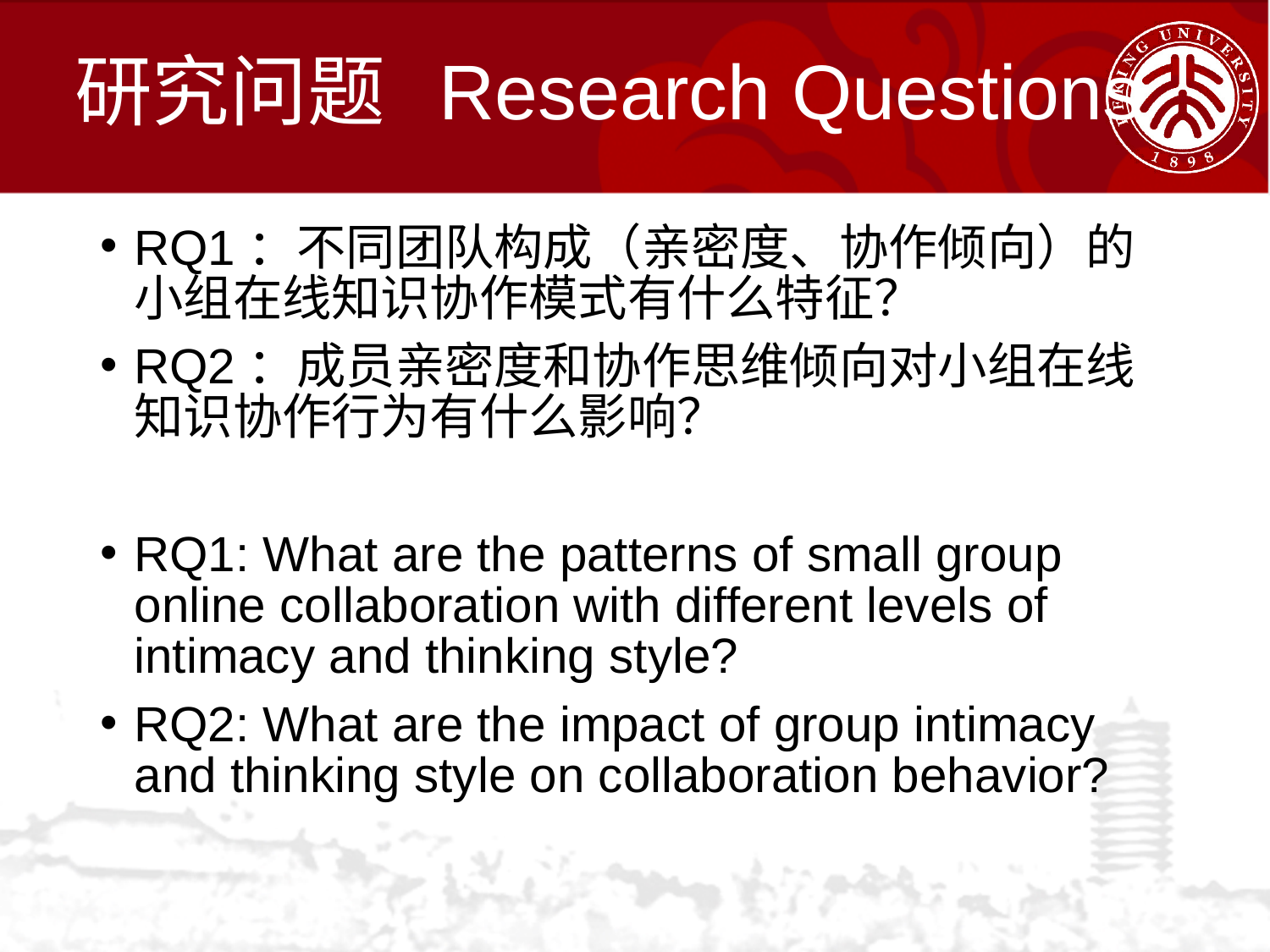

# 研究问题  Research Questions

RQ1：不同团队构成（亲密度、协作倾向）的小组在线知识协作模式有什么特征？
RQ2：成员亲密度和协作思维倾向对小组在线知识协作行为有什么影响？

RQ1: What are the patterns of small group online collaboration with different levels of intimacy and thinking style?
RQ2: What are the impact of group intimacy and thinking style on collaboration behavior?